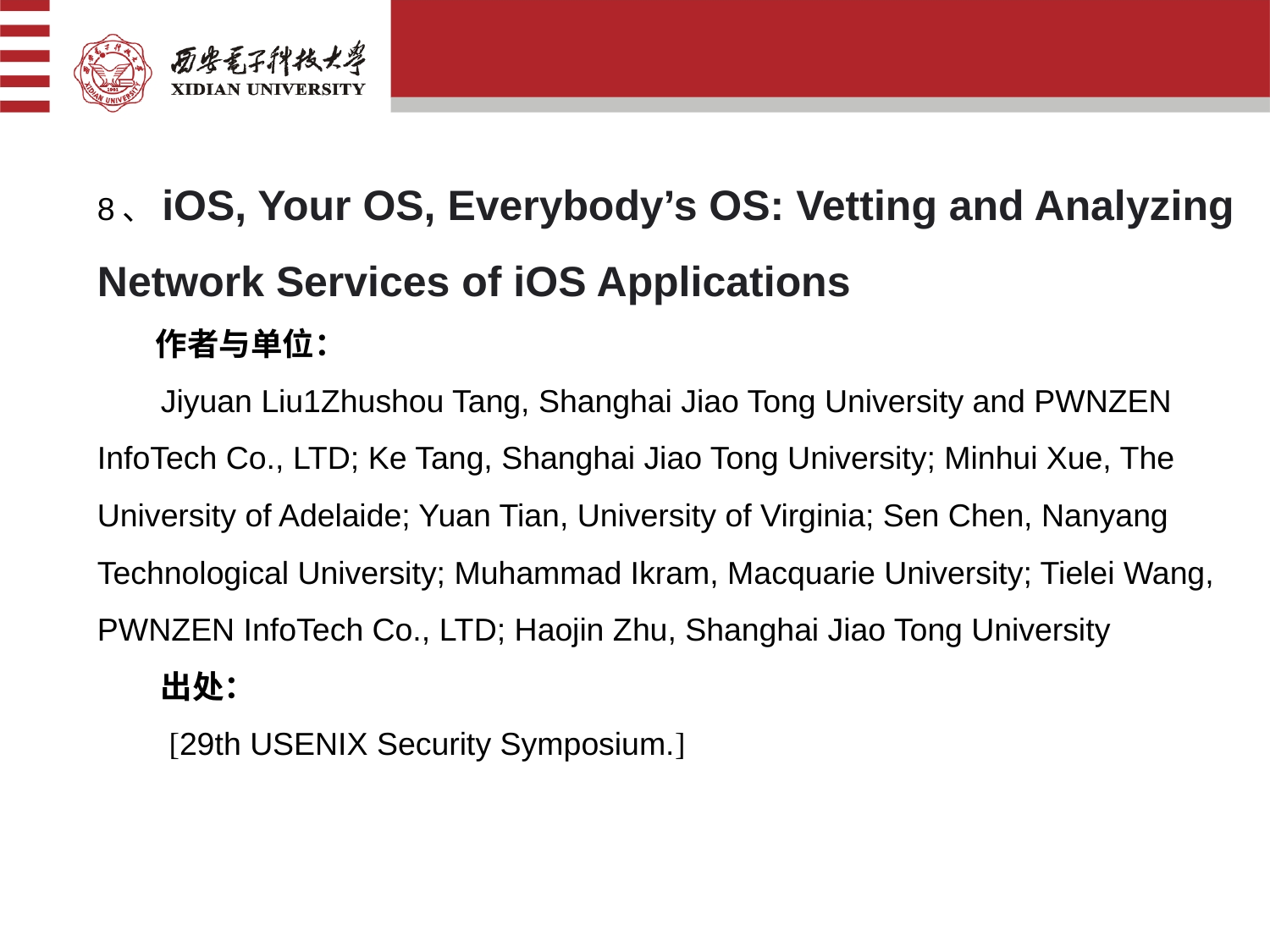

8、iOS, Your OS, Everybody’s OS: Vetting and Analyzing
Network Services of iOS Applications
       作者与单位：
Jiyuan Liu1Zhushou Tang, Shanghai Jiao Tong University and PWNZEN InfoTech Co., LTD; Ke Tang, Shanghai Jiao Tong University; Minhui Xue, The University of Adelaide; Yuan Tian, University of Virginia; Sen Chen, Nanyang Technological University; Muhammad Ikram, Macquarie University; Tielei Wang, PWNZEN InfoTech Co., LTD; Haojin Zhu, Shanghai Jiao Tong University
出处：
 [29th USENIX Security Symposium.]